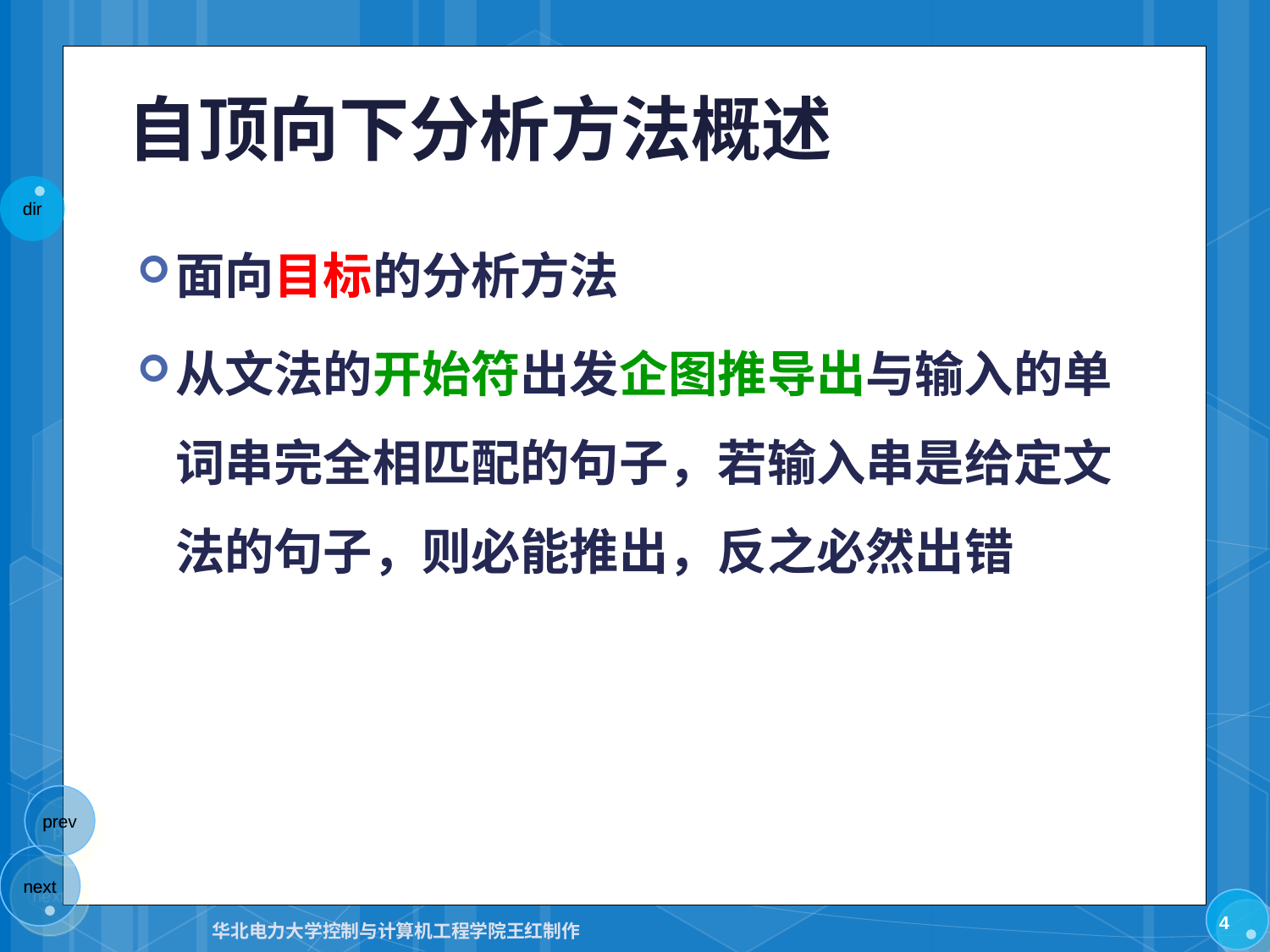

# 自顶向下分析方法概述
面向目标的分析方法
从文法的开始符出发企图推导出与输入的单词串完全相匹配的句子，若输入串是给定文法的句子，则必能推出，反之必然出错
4
华北电力大学控制与计算机工程学院王红制作